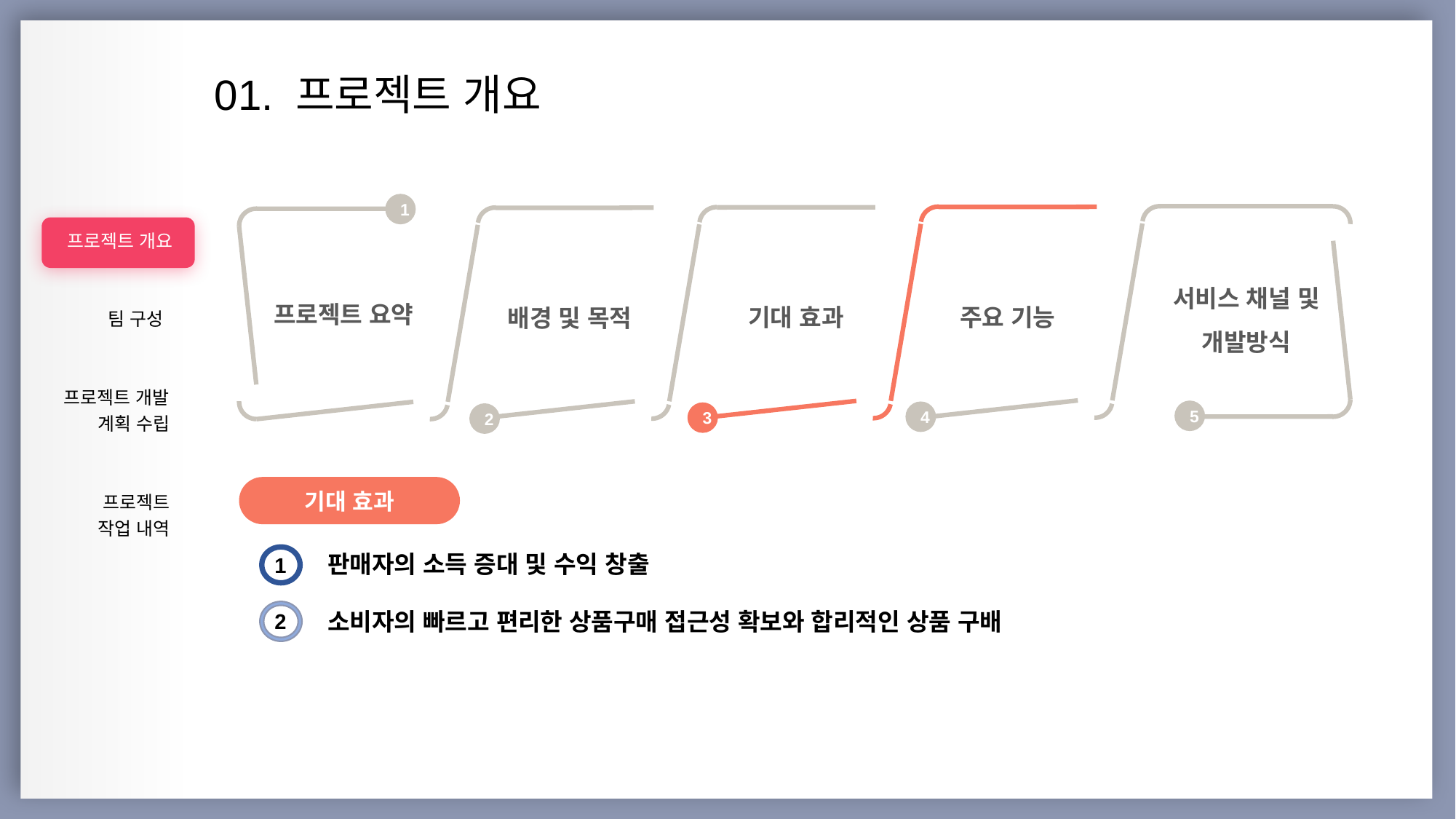

01. 프로젝트 개요
|  |
| --- |
| 프로젝트 개요 |
| 팀 구성 |
| 프로젝트 개발 계획 수립 |
| 프로젝트 작업 내역 |
|  |
|  |
|  |
|  |
1

서비스 채널 및 개발방식
프로젝트 요약
기대 효과
주요 기능
배경 및 목적
5
4
3
2
기대 효과
판매자의 소득 증대 및 수익 창출

1
소비자의 빠르고 편리한 상품구매 접근성 확보와 합리적인 상품 구배

2